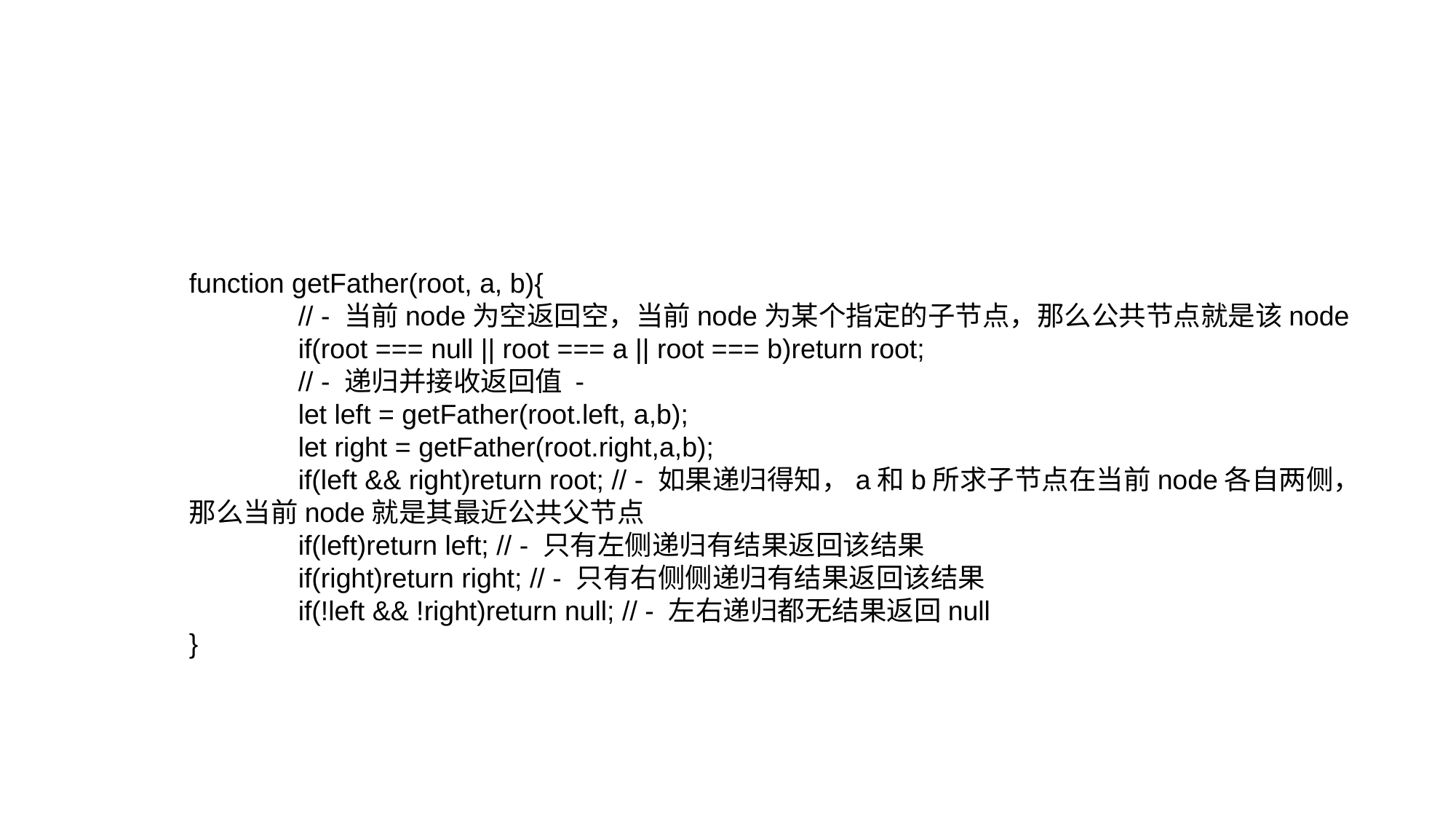

function getFather(root, a, b){
	// - 当前node为空返回空，当前node为某个指定的子节点，那么公共节点就是该node
	if(root === null || root === a || root === b)return root;
	// - 递归并接收返回值 -
	let left = getFather(root.left, a,b);
	let right = getFather(root.right,a,b);
	if(left && right)return root; // - 如果递归得知，a和b所求子节点在当前node各自两侧，那么当前node就是其最近公共父节点
	if(left)return left; // - 只有左侧递归有结果返回该结果
	if(right)return right; // - 只有右侧侧递归有结果返回该结果
	if(!left && !right)return null; // - 左右递归都无结果返回null
}